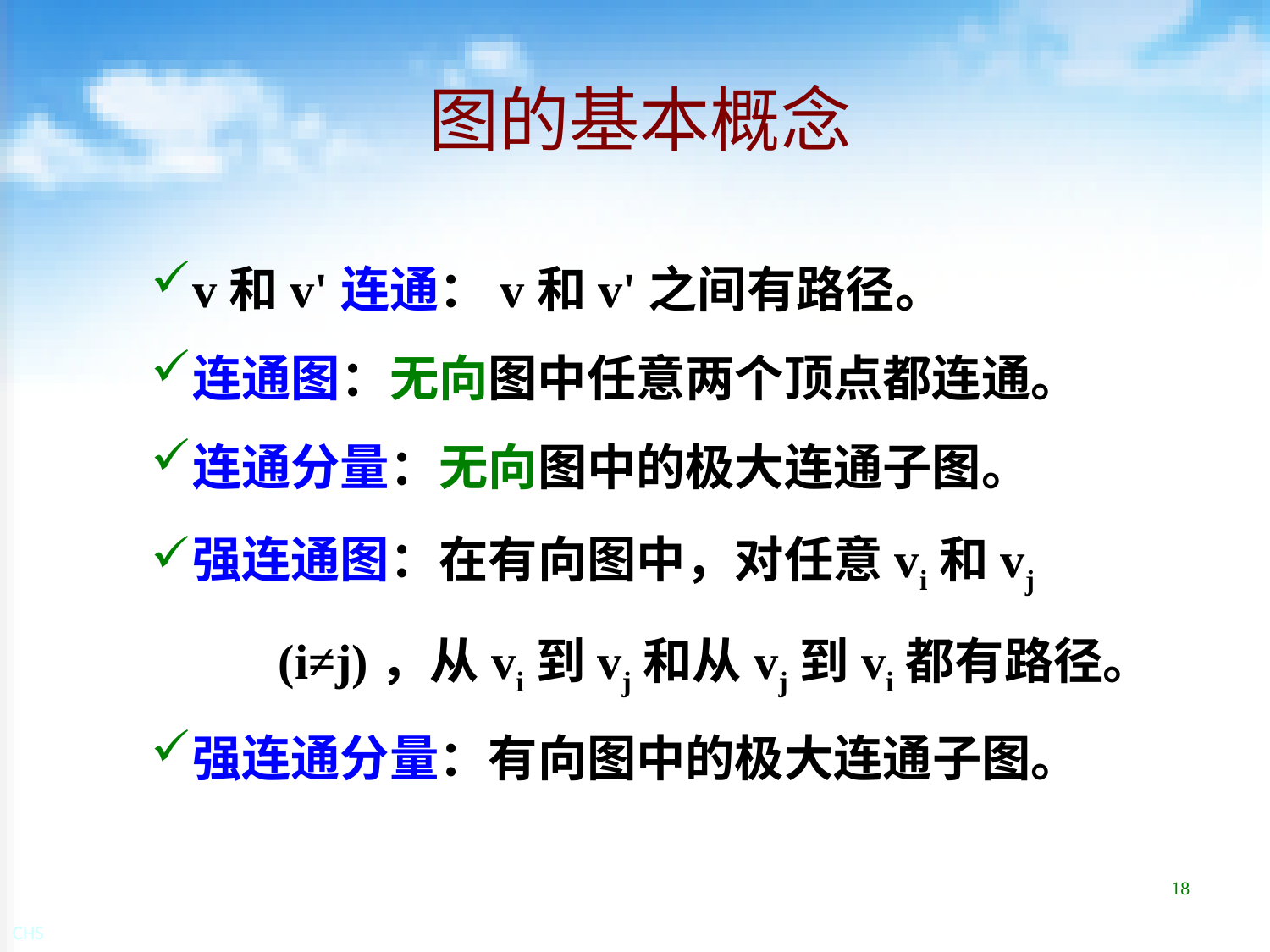

# 图的基本概念
v和v'连通：v和v'之间有路径。
连通图：无向图中任意两个顶点都连通。
连通分量：无向图中的极大连通子图。
强连通图：在有向图中，对任意vi和vj
	(i≠j)，从vi到vj和从vj到vi都有路径。
强连通分量：有向图中的极大连通子图。
18